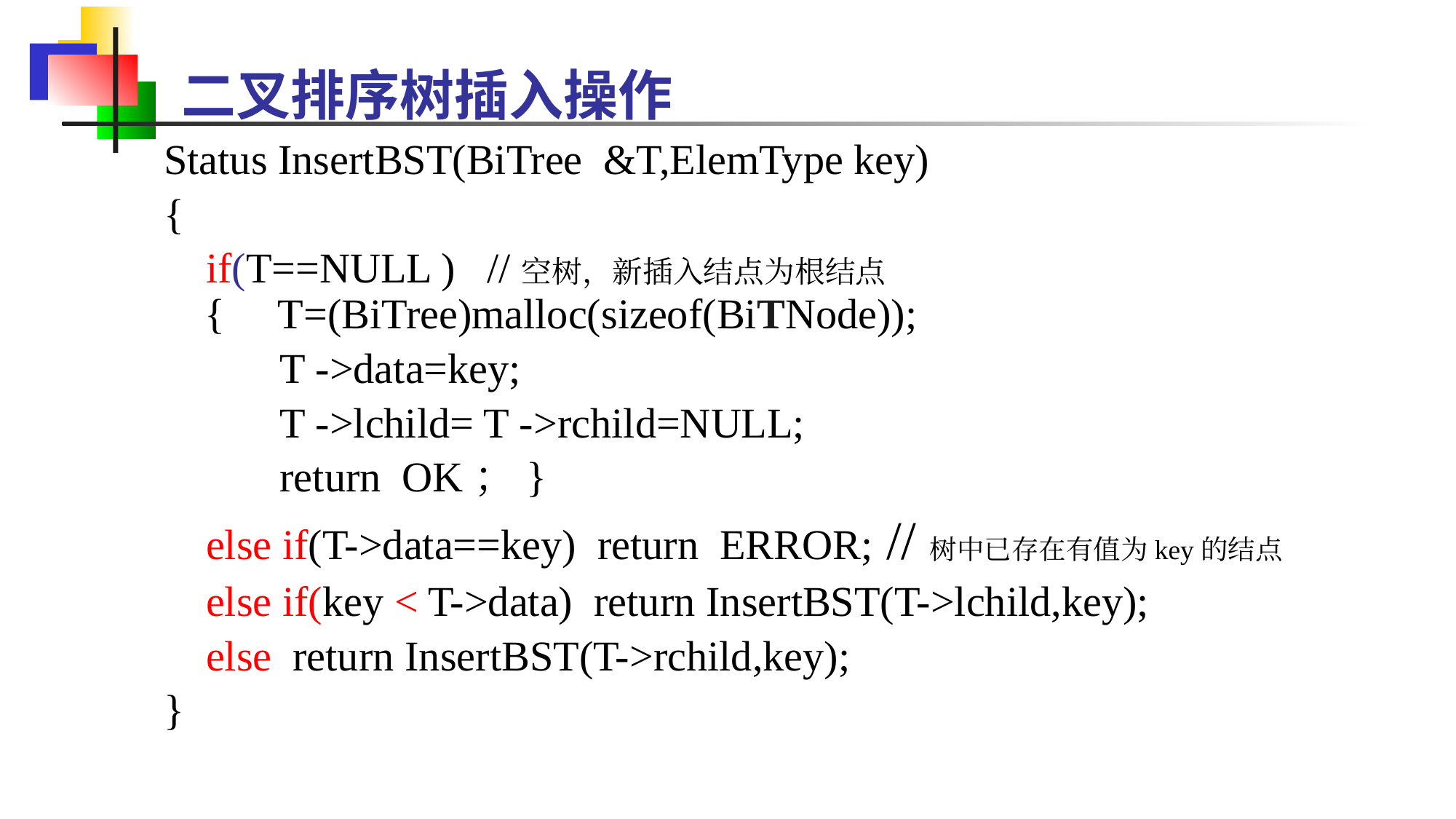

二叉排序树插入操作
Status InsertBST(BiTree  &T,ElemType key)
{
    if(T==NULL )   //空树，新插入结点为根结点{     T=(BiTree)malloc(sizeof(BiTNode));
           T ->data=key;
           T ->lchild= T ->rchild=NULL;
           return  OK；}
    else if(T->data==key)  return  ERROR; //树中已存在有值为key的结点
    else if(key < T->data)  return InsertBST(T->lchild,key);
    else  return InsertBST(T->rchild,key);
}